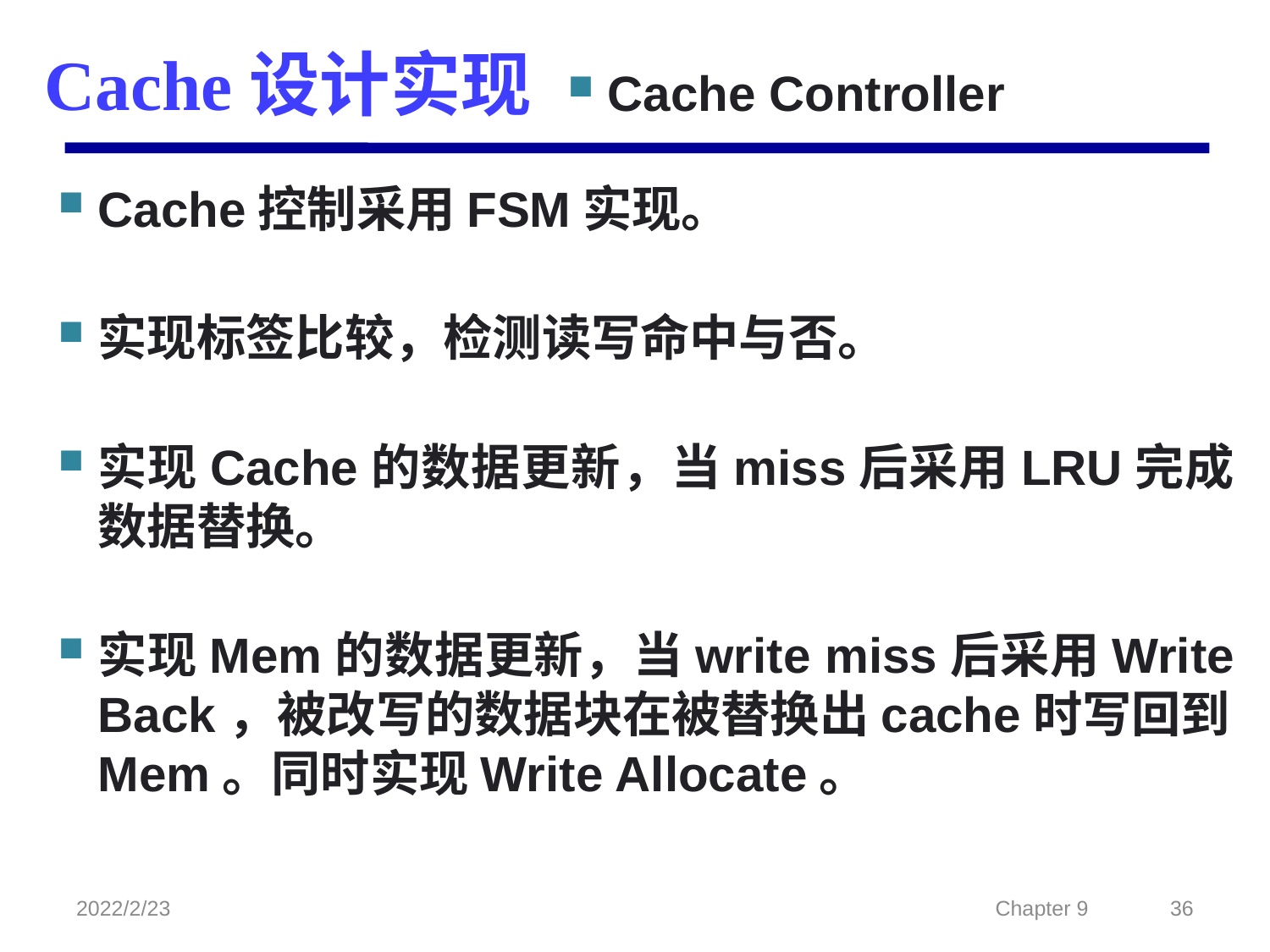

# Cache设计实现
Cache Controller

Cache控制采用FSM实现。

实现标签比较，检测读写命中与否。

实现Cache的数据更新，当miss后采用LRU完成数据替换。

实现Mem的数据更新，当write miss后采用Write Back，被改写的数据块在被替换出cache时写回到Mem。同时实现Write Allocate。

2022/2/23
Chapter 9
36